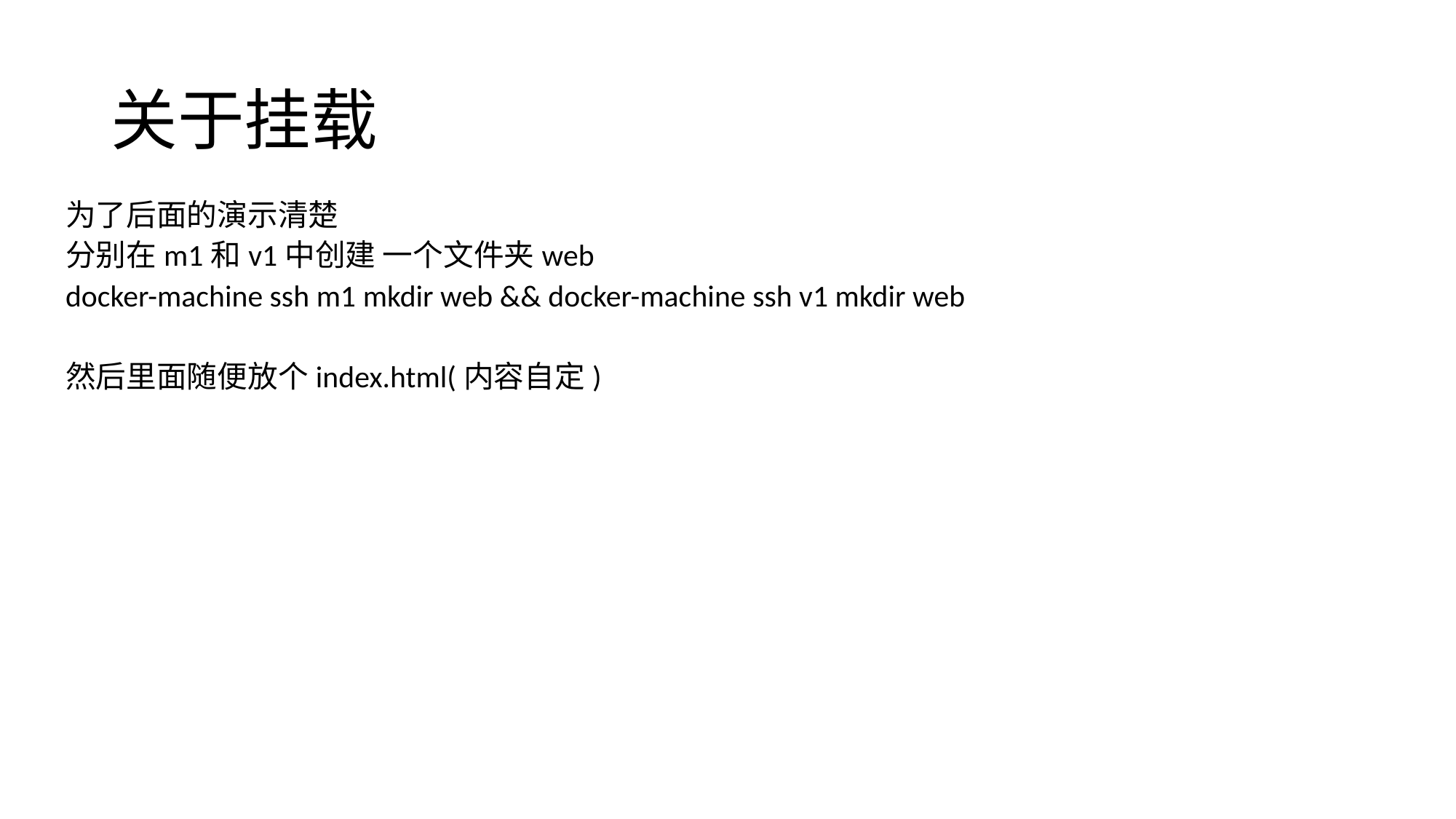

# 关于挂载

为了后面的演示清楚
分别在m1和v1中创建 一个文件夹web
docker-machine ssh m1 mkdir web && docker-machine ssh v1 mkdir web

然后里面随便放个index.html(内容自定)